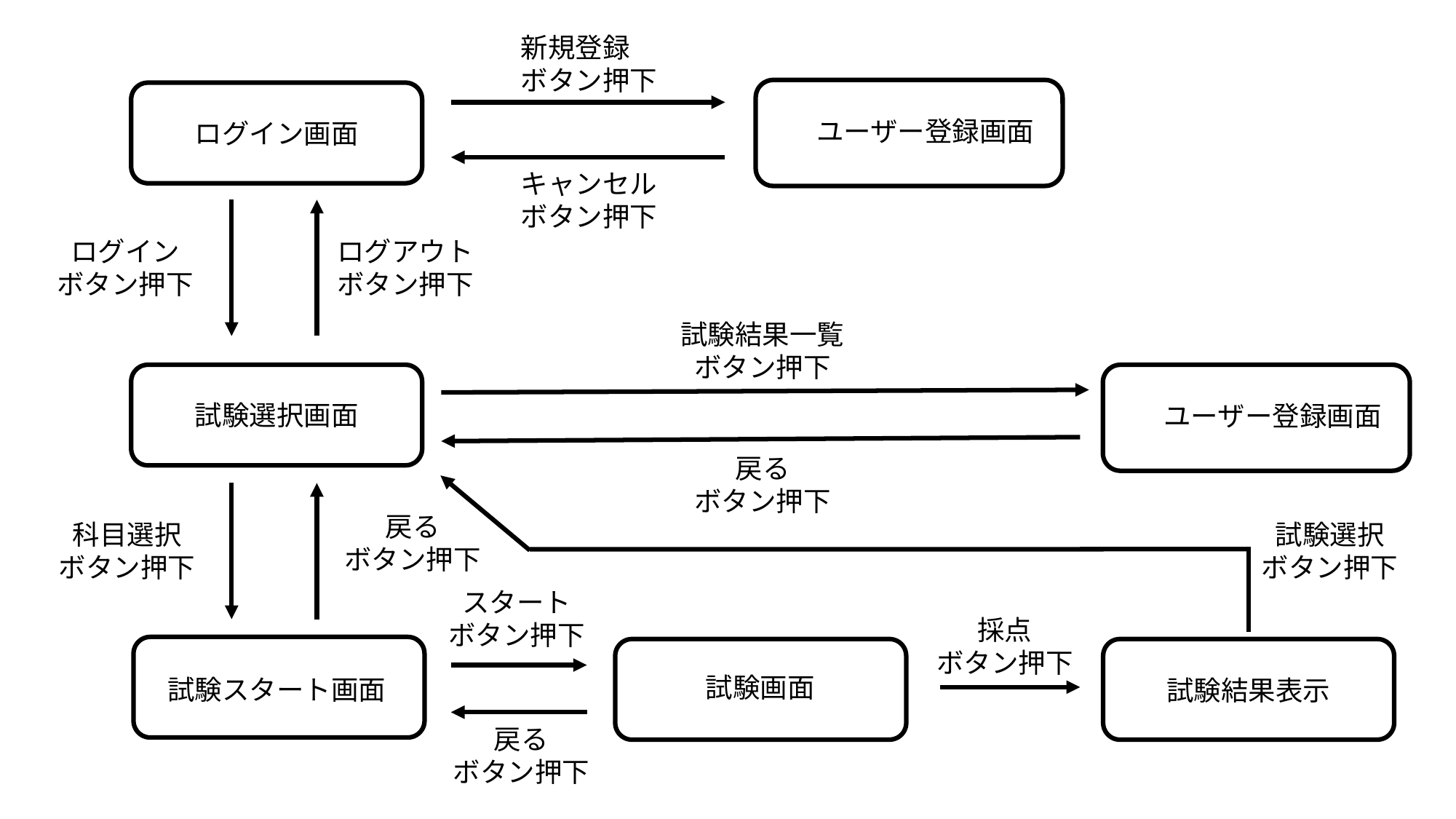

新規登録
ボタン押下

ユーザー登録画面

ログイン画面
キャンセル
ボタン押下
ログアウト
ボタン押下
試験結果一覧
ボタン押下

試験選択画面

ユーザー登録画面
戻る
ボタン押下
戻る
ボタン押下
試験選択
ボタン押下
スタート
ボタン押下
採点
ボタン押下

試験スタート画面

試験画面

試験結果表示
戻る
ボタン押下
ログイン
ボタン押下
科目選択
ボタン押下